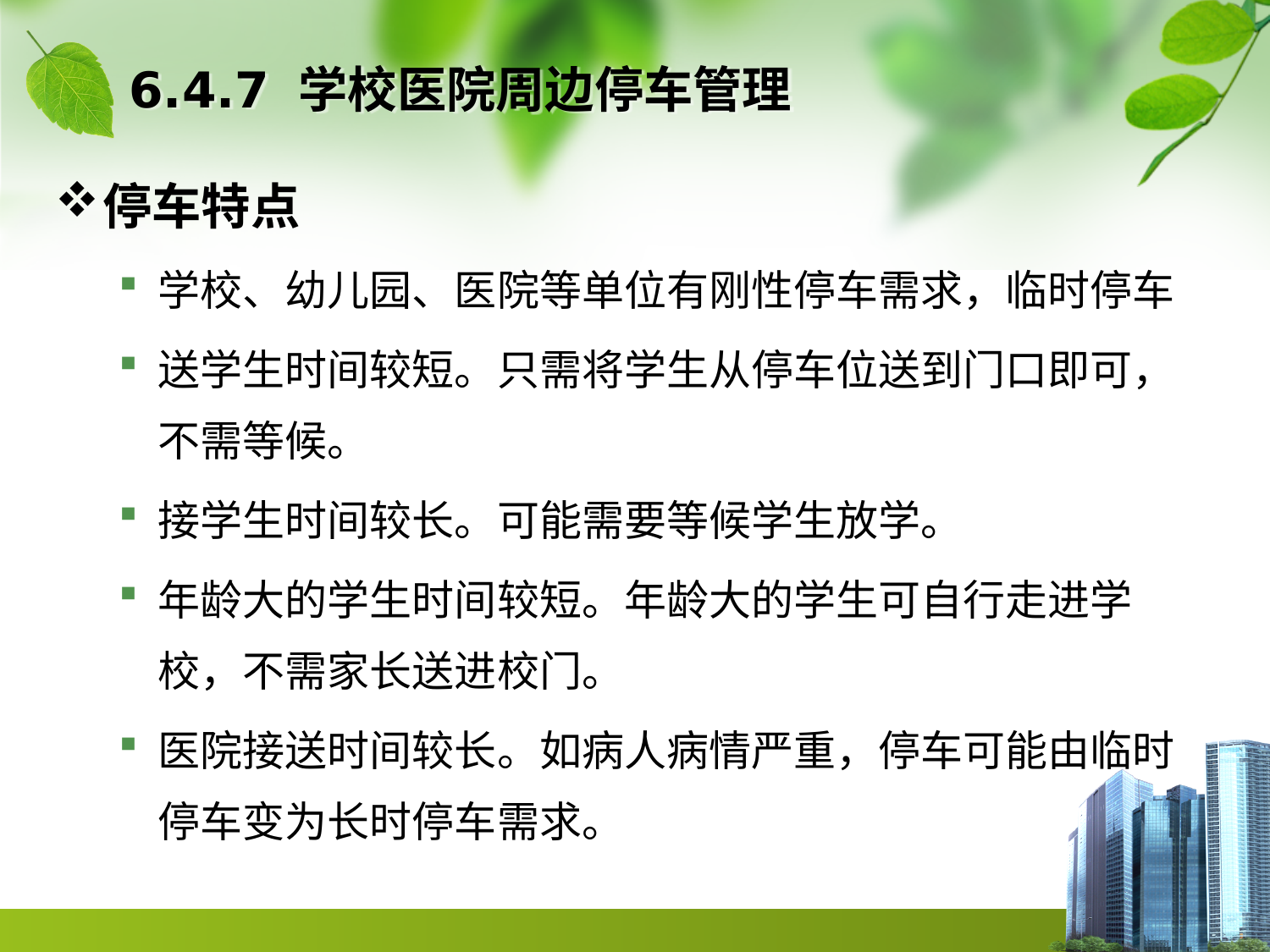

# 6.4.7 学校医院周边停车管理
停车特点
学校、幼儿园、医院等单位有刚性停车需求，临时停车
送学生时间较短。只需将学生从停车位送到门口即可，不需等候。
接学生时间较长。可能需要等候学生放学。
年龄大的学生时间较短。年龄大的学生可自行走进学校，不需家长送进校门。
医院接送时间较长。如病人病情严重，停车可能由临时停车变为长时停车需求。